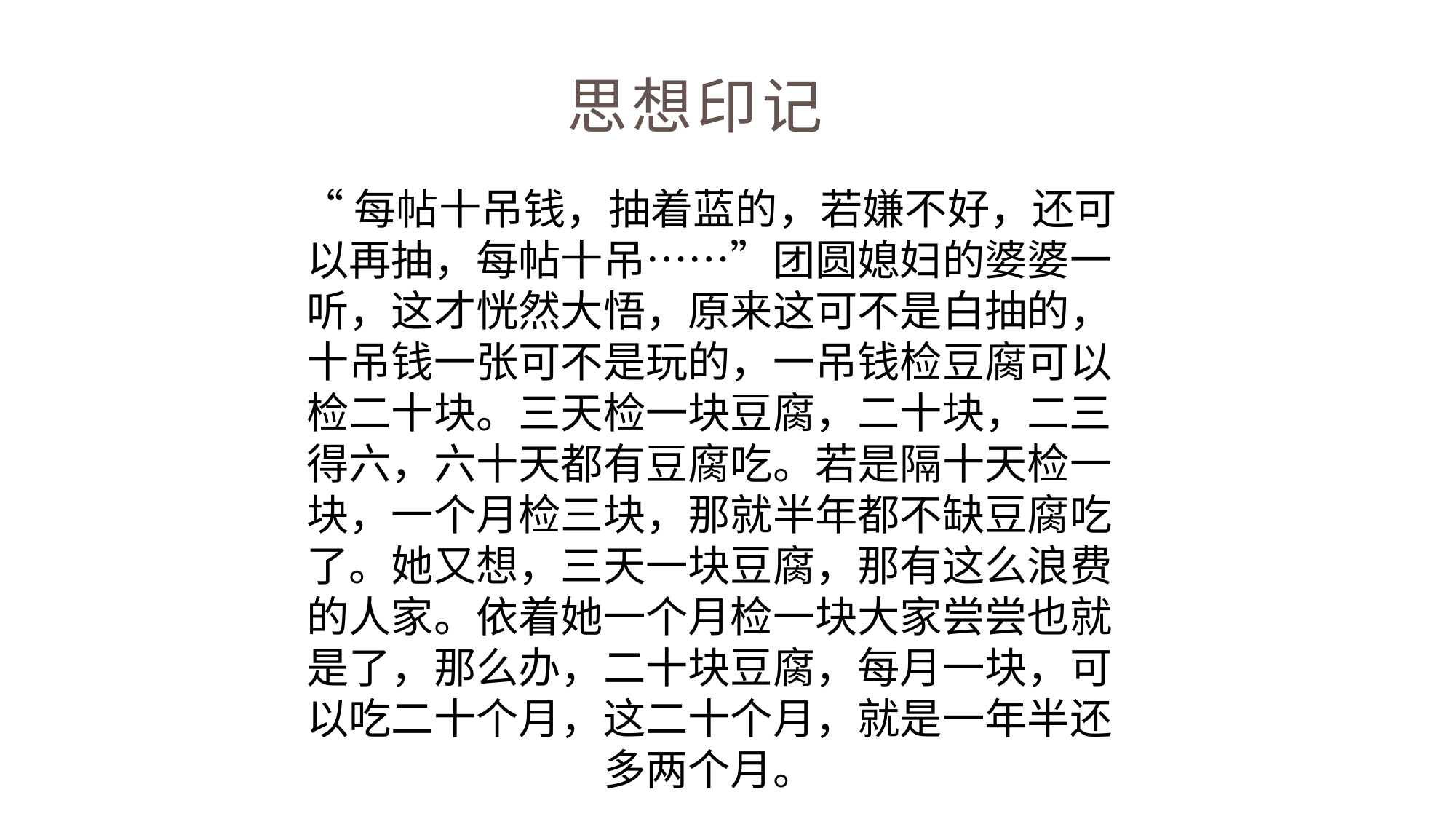

思想印记
“每帖十吊钱，抽着蓝的，若嫌不好，还可以再抽，每帖十吊……”团圆媳妇的婆婆一听，这才恍然大悟，原来这可不是白抽的，十吊钱一张可不是玩的，一吊钱检豆腐可以检二十块。三天检一块豆腐，二十块，二三得六，六十天都有豆腐吃。若是隔十天检一块，一个月检三块，那就半年都不缺豆腐吃了。她又想，三天一块豆腐，那有这么浪费的人家。依着她一个月检一块大家尝尝也就是了，那么办，二十块豆腐，每月一块，可以吃二十个月，这二十个月，就是一年半还多两个月。
没有图片
C